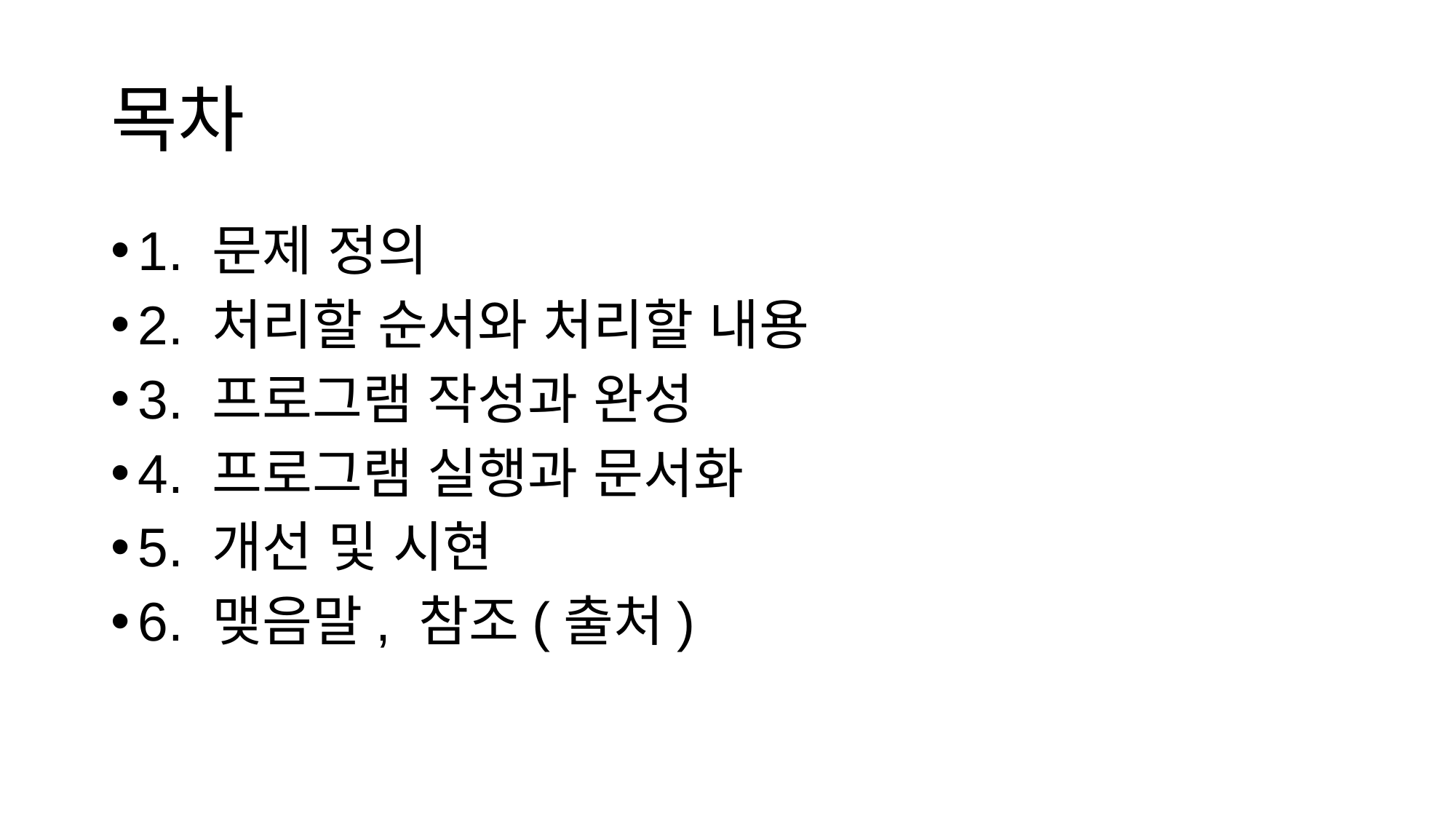

# 목차
1. 문제 정의
2. 처리할 순서와 처리할 내용
3. 프로그램 작성과 완성
4. 프로그램 실행과 문서화
5. 개선 및 시현
6. 맺음말, 참조(출처)